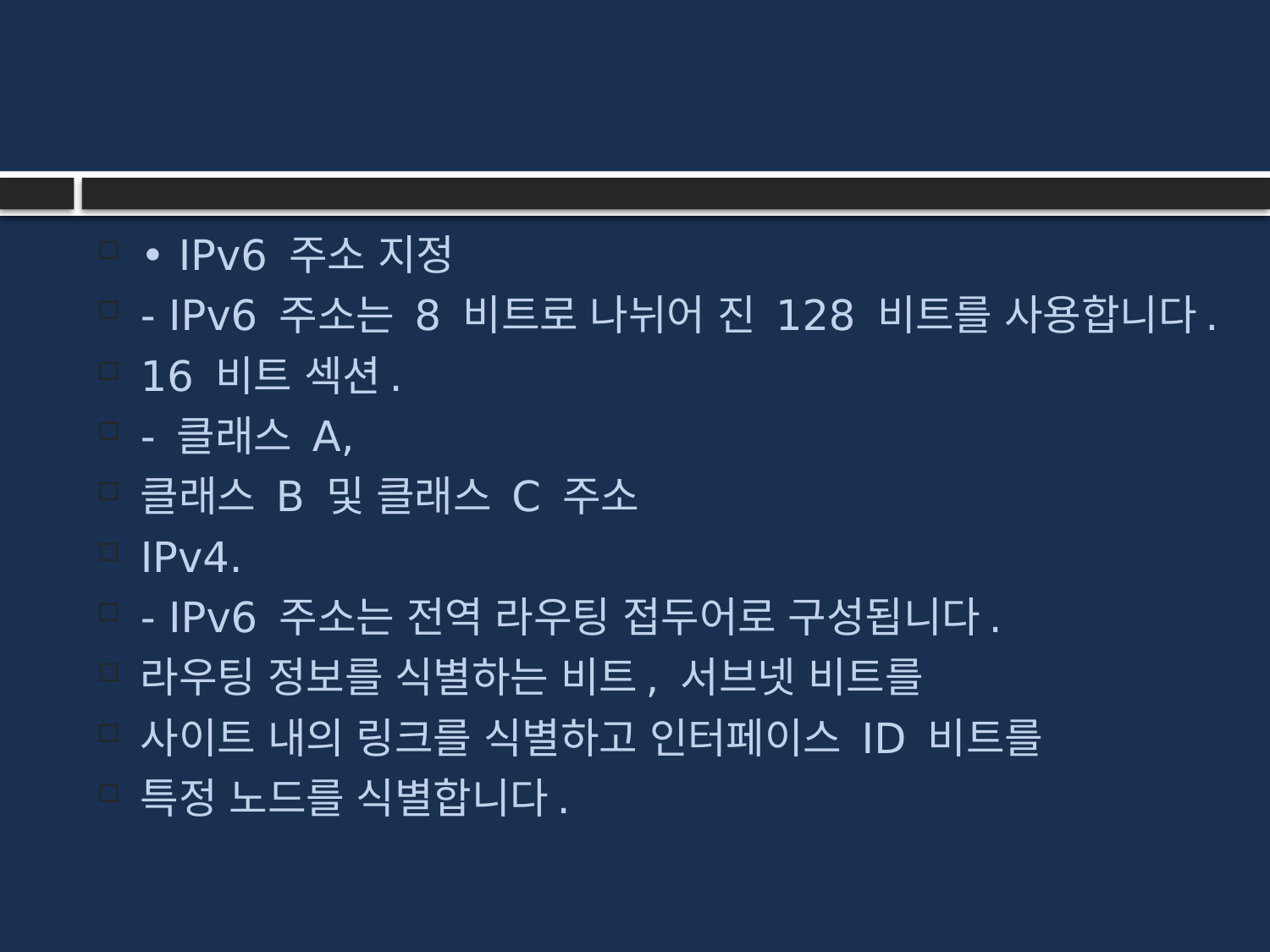

#
• IPv6 주소 지정
- IPv6 주소는 8 비트로 나뉘어 진 128 비트를 사용합니다.
16 비트 섹션.
- 클래스 A,
클래스 B 및 클래스 C 주소
IPv4.
- IPv6 주소는 전역 라우팅 접두어로 구성됩니다.
라우팅 정보를 식별하는 비트, 서브넷 비트를
사이트 내의 링크를 식별하고 인터페이스 ID 비트를
특정 노드를 식별합니다.